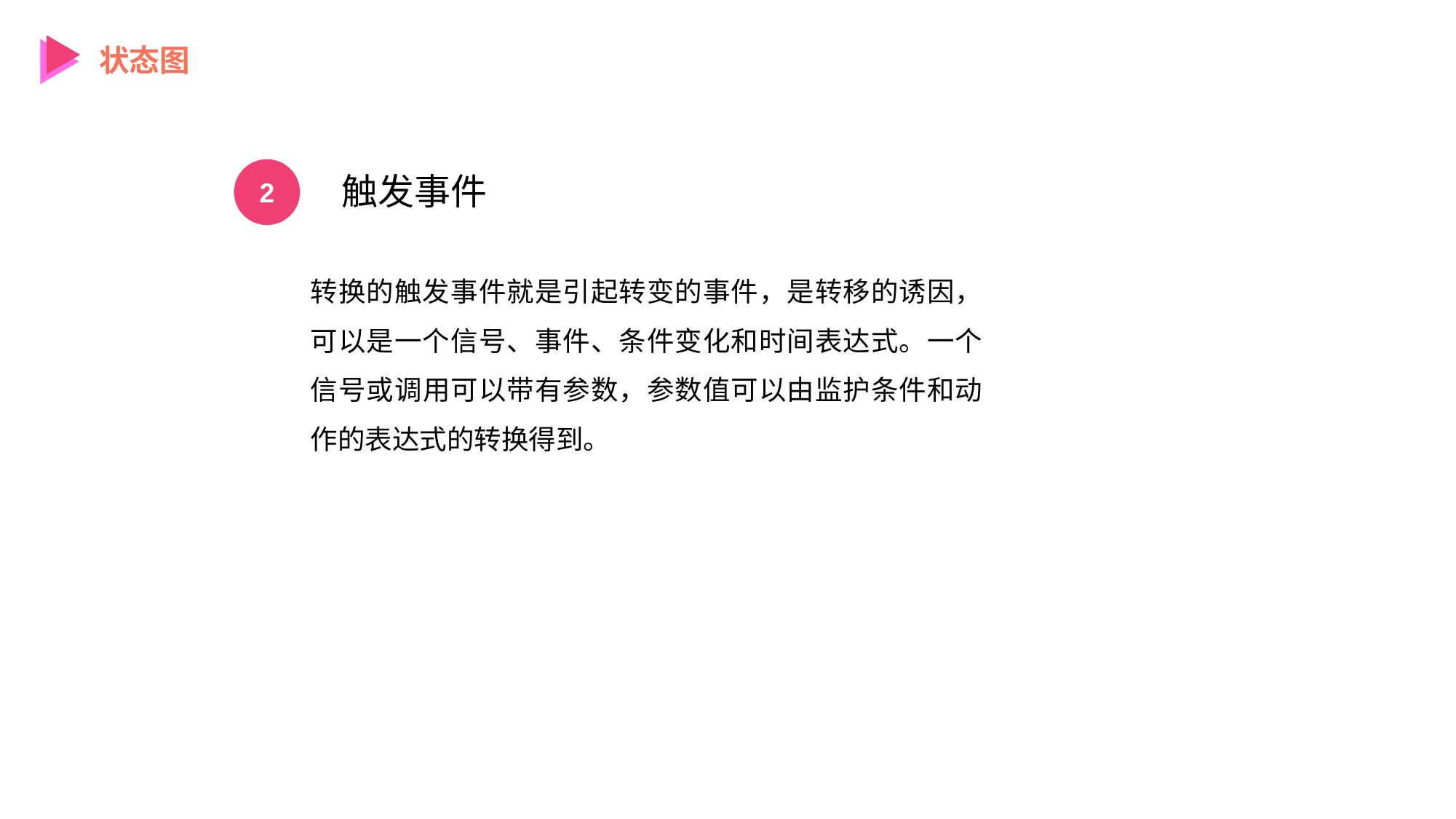

状态图
2
触发事件
转换的触发事件就是引起转变的事件，是转移的诱因，可以是一个信号、事件、条件变化和时间表达式。一个信号或调用可以带有参数，参数值可以由监护条件和动作的表达式的转换得到。